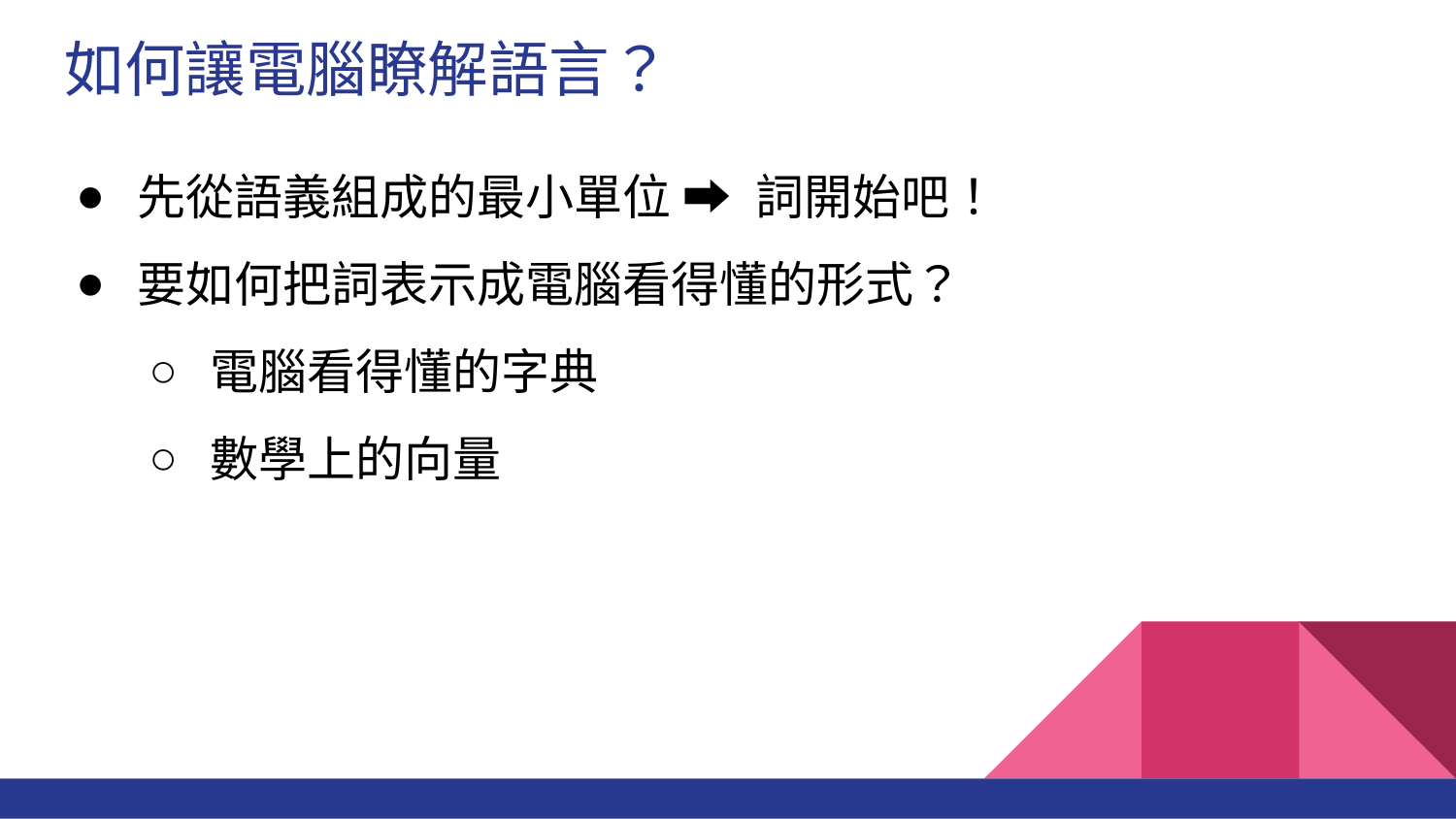

# 如何讓電腦瞭解語言？
先從語義組成的最小單位 ➡  詞開始吧！
要如何把詞表示成電腦看得懂的形式？
電腦看得懂的字典
數學上的向量